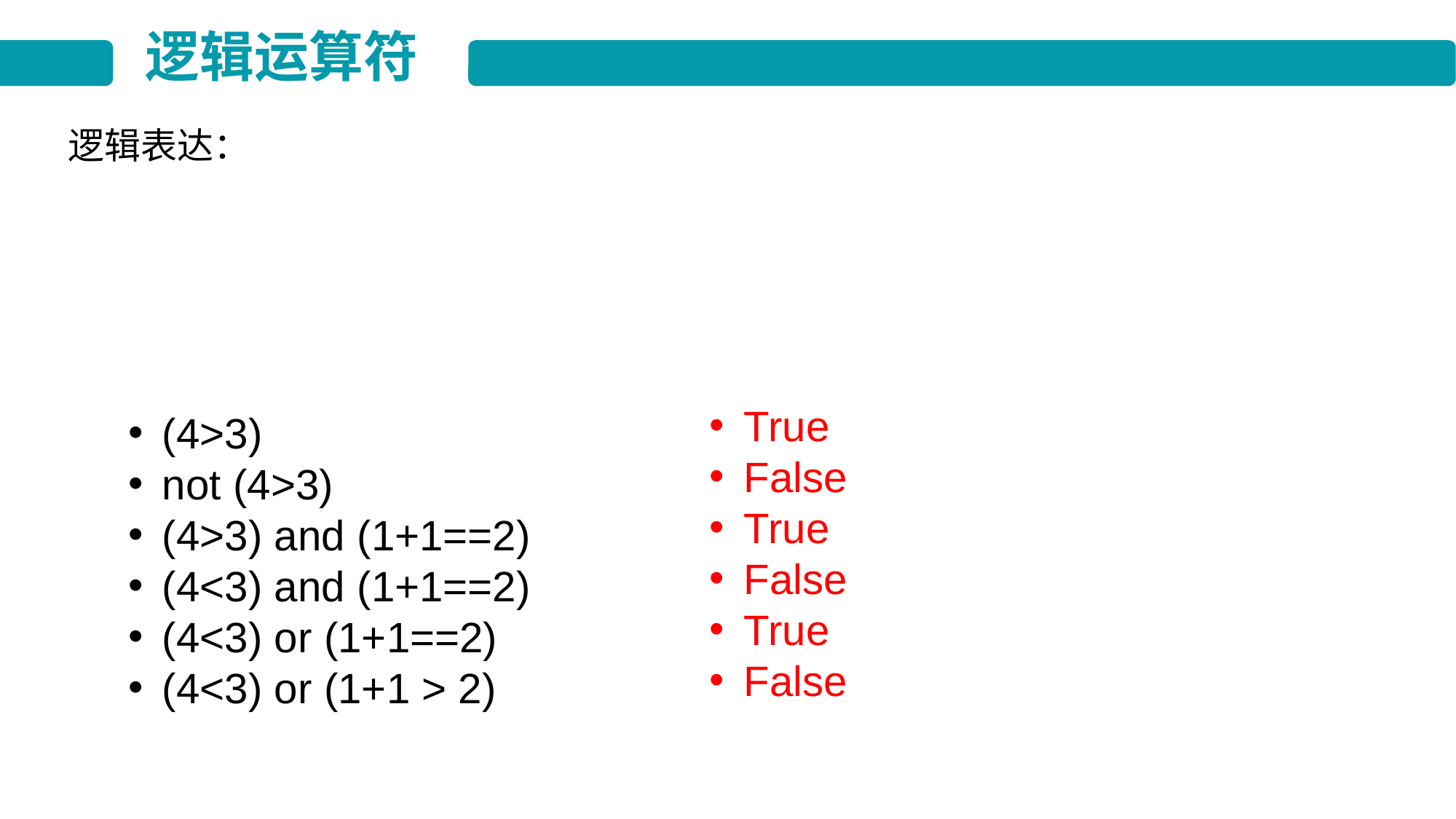

逻辑运算符

逻辑表达：

True
False
True
False
True
False
(4>3)
not (4>3)
(4>3) and (1+1==2)
(4<3) and (1+1==2)
(4<3) or (1+1==2)
(4<3) or (1+1 > 2)